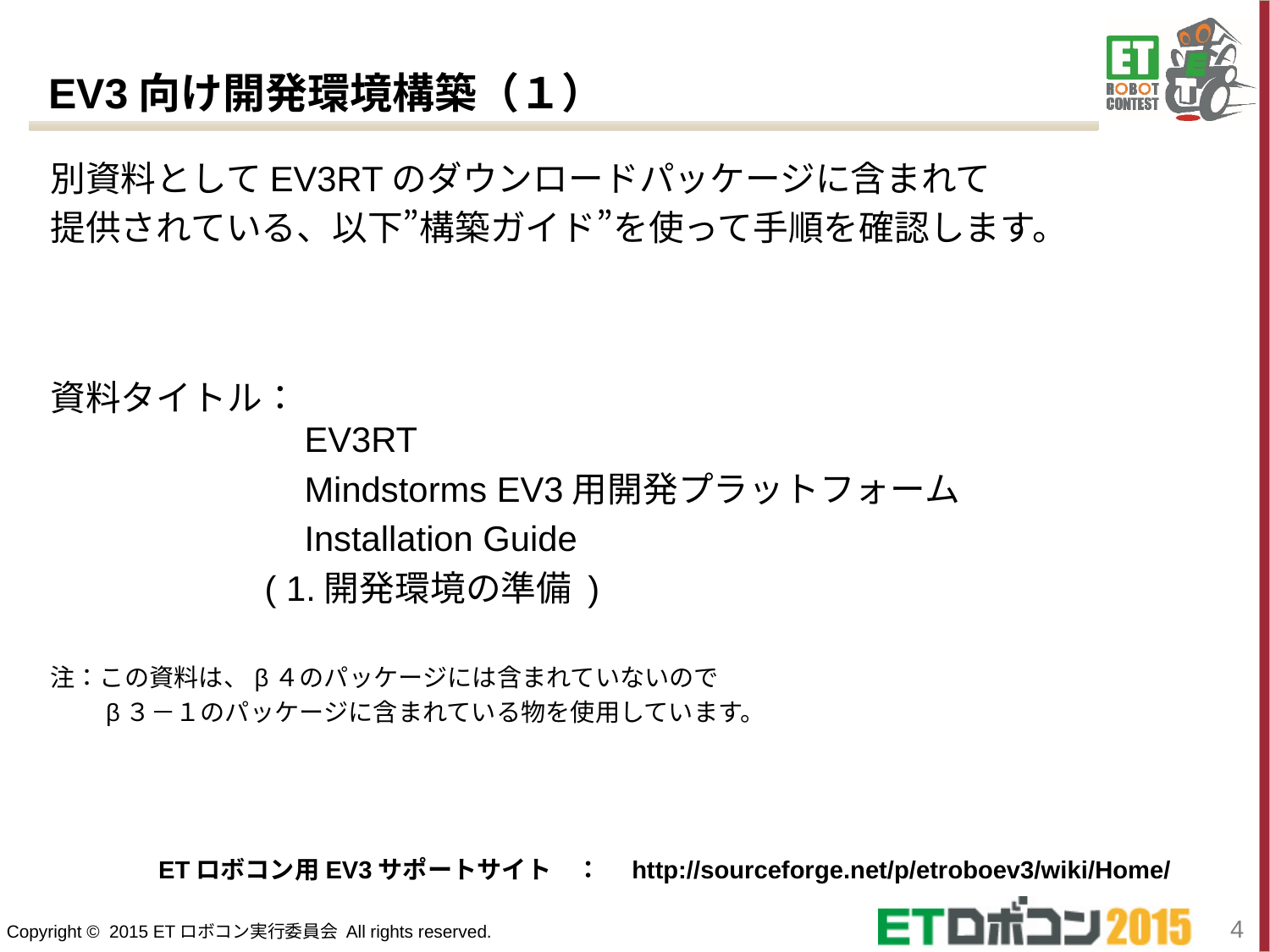

EV3向け開発環境構築（１）
別資料としてEV3RTのダウンロードパッケージに含まれて
提供されている、以下”構築ガイド”を使って手順を確認します。
資料タイトル：
		EV3RT
		Mindstorms EV3用開発プラットフォーム
		Installation Guide
                      ( 1.開発環境の準備 )

注：この資料は、β４のパッケージには含まれていないので
　　β３－１のパッケージに含まれている物を使用しています。
ETロボコン用EV3サポートサイト　：　http://sourceforge.net/p/etroboev3/wiki/Home/
4